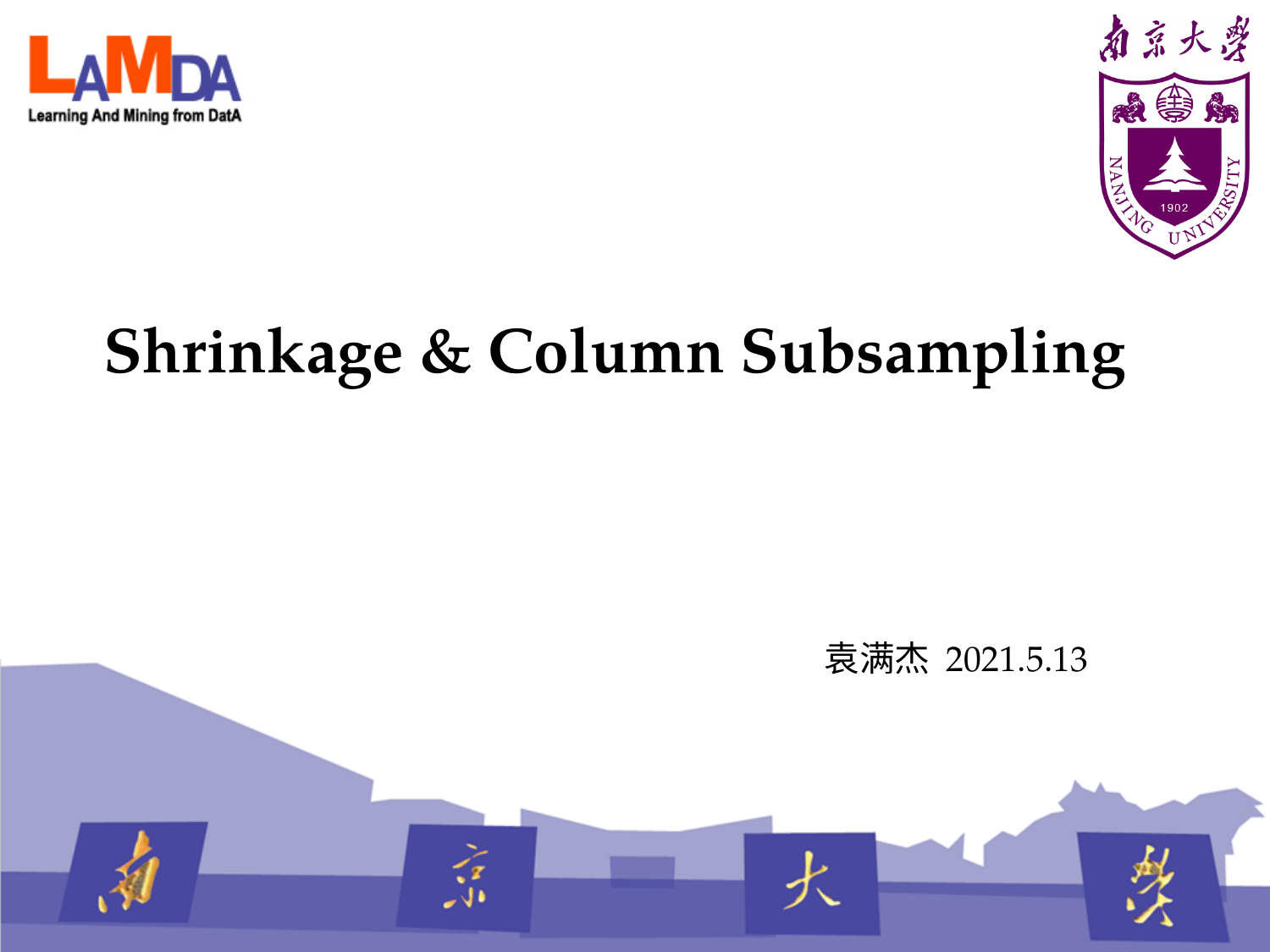

# Shrinkage & Column Subsampling
袁满杰 2021.5.13